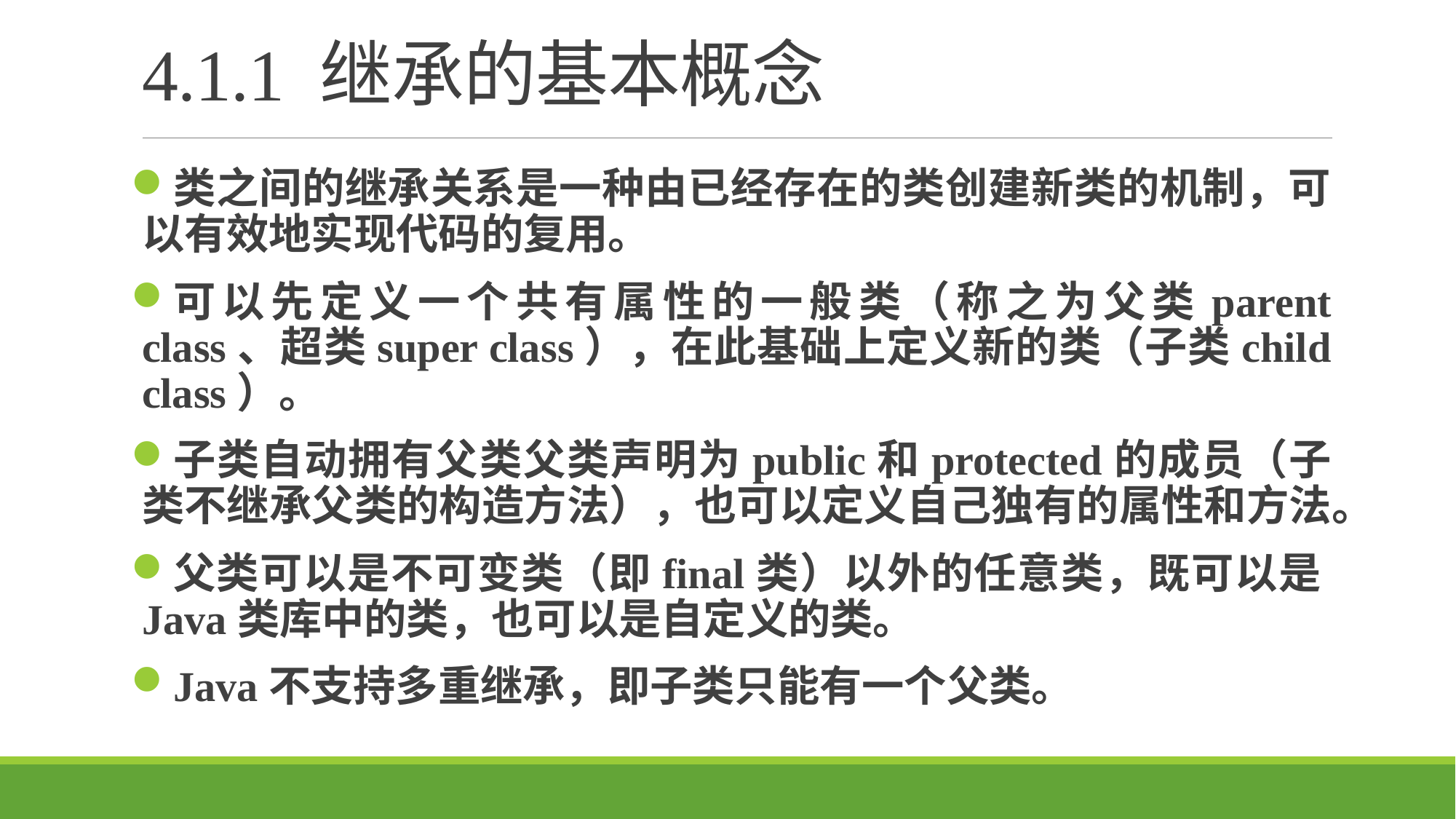

# 4.1.1 继承的基本概念
类之间的继承关系是一种由已经存在的类创建新类的机制，可以有效地实现代码的复用。
可以先定义一个共有属性的一般类（称之为父类parent class、超类super class），在此基础上定义新的类（子类child class）。
子类自动拥有父类父类声明为public和protected的成员（子类不继承父类的构造方法），也可以定义自己独有的属性和方法。
父类可以是不可变类（即final类）以外的任意类，既可以是Java类库中的类，也可以是自定义的类。
Java不支持多重继承，即子类只能有一个父类。